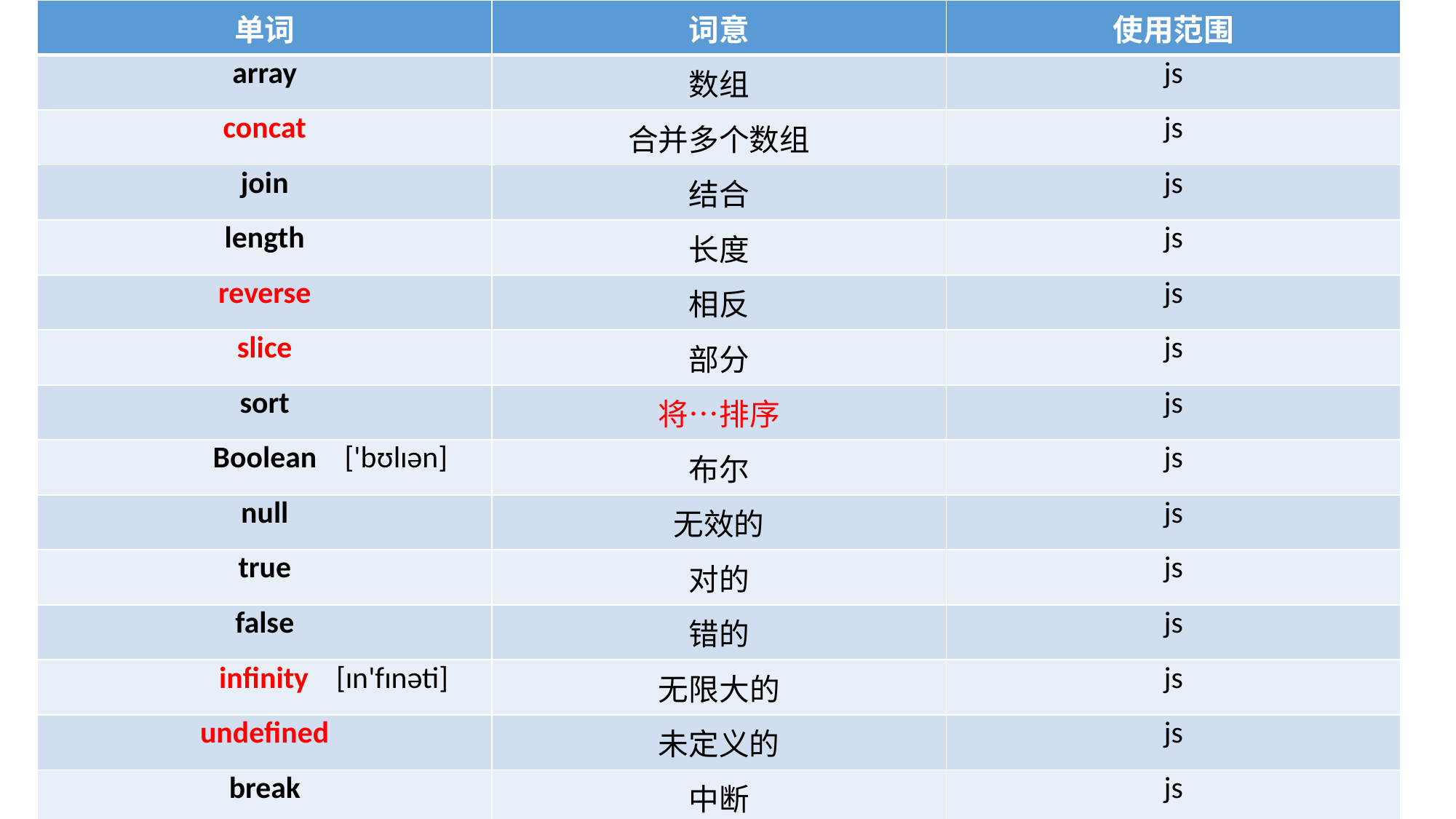

| 单词 | 词意 | 使用范围 |
| --- | --- | --- |
| array | 数组 | js |
| concat | 合并多个数组 | js |
| join | 结合 | js |
| length | 长度 | js |
| reverse | 相反 | js |
| slice | 部分 | js |
| sort | 将…排序 | js |
| Boolean ['bʊlɪən] | 布尔 | js |
| null | 无效的 | js |
| true | 对的 | js |
| false | 错的 | js |
| infinity [ɪn'fɪnəti] | 无限大的 | js |
| undefined | 未定义的 | js |
| break | 中断 | js |
| continue [kən'tɪnju] | 继续 | js |
| while | 当…的时候 | js |